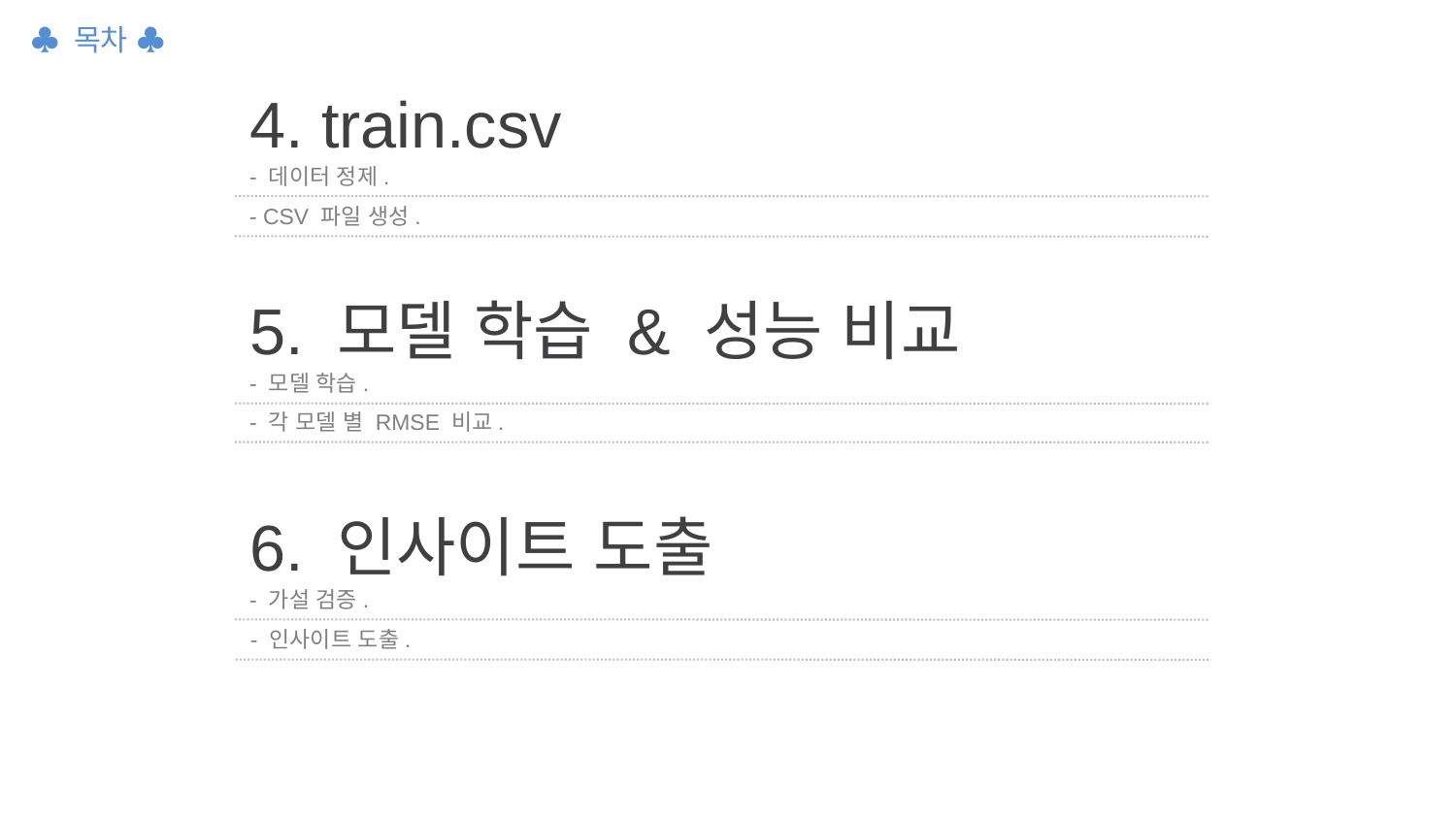

# ♣ 목차 ♣
4. train.csv
- 데이터 정제.
- CSV 파일 생성.
5. 모델 학습 & 성능 비교
- 모델 학습.
- 각 모델 별 RMSE 비교.
6. 인사이트 도출
- 가설 검증.
- 인사이트 도출.